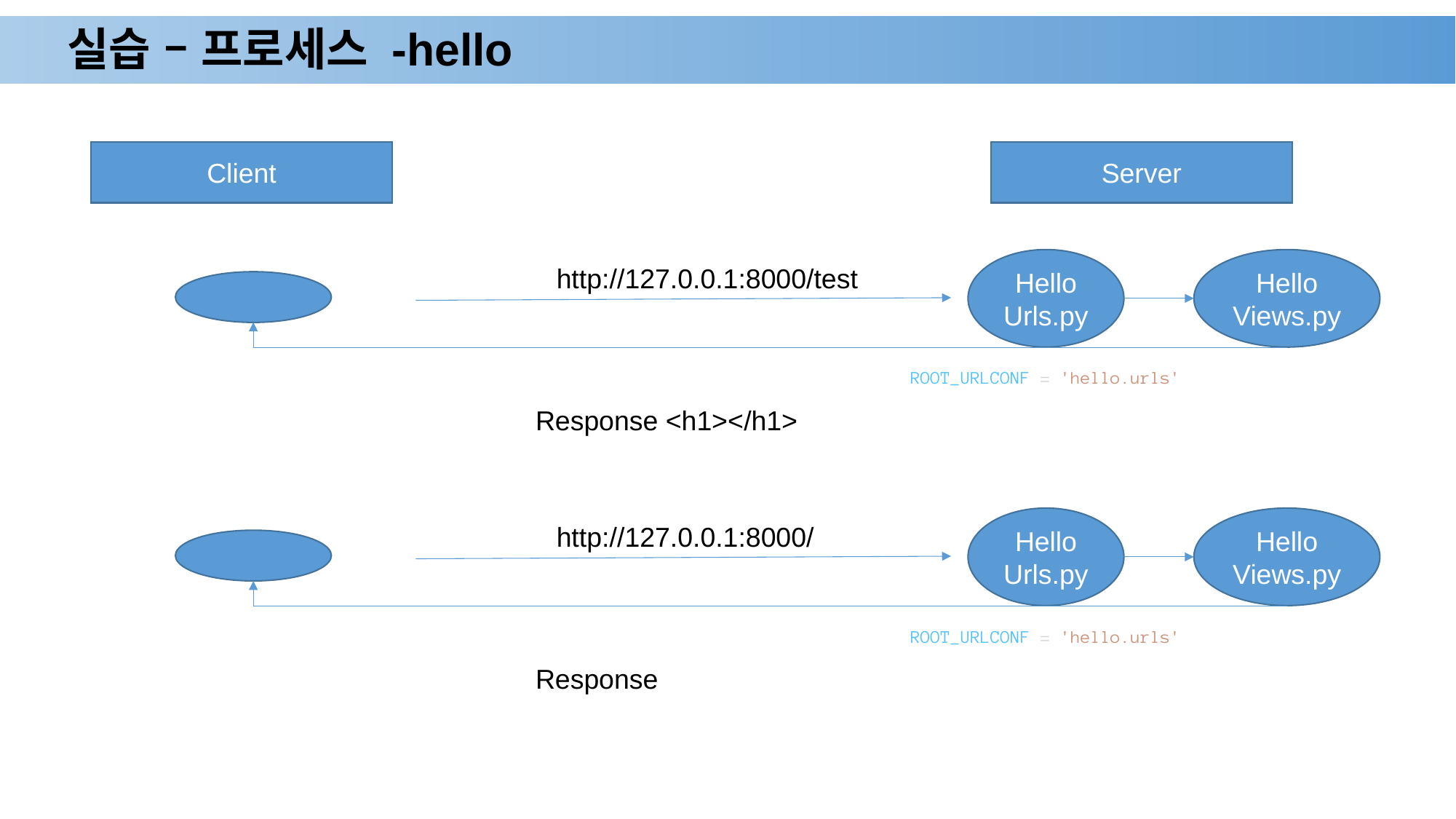

# 실습 – 프로세스 -hello
Client
Server
Hello
Urls.py
Hello
Views.py
http://127.0.0.1:8000/test

ROOT_URLCONF = 'hello.urls'
Response <h1></h1>
Hello
Urls.py
Hello
Views.py
http://127.0.0.1:8000/

ROOT_URLCONF = 'hello.urls'
Response